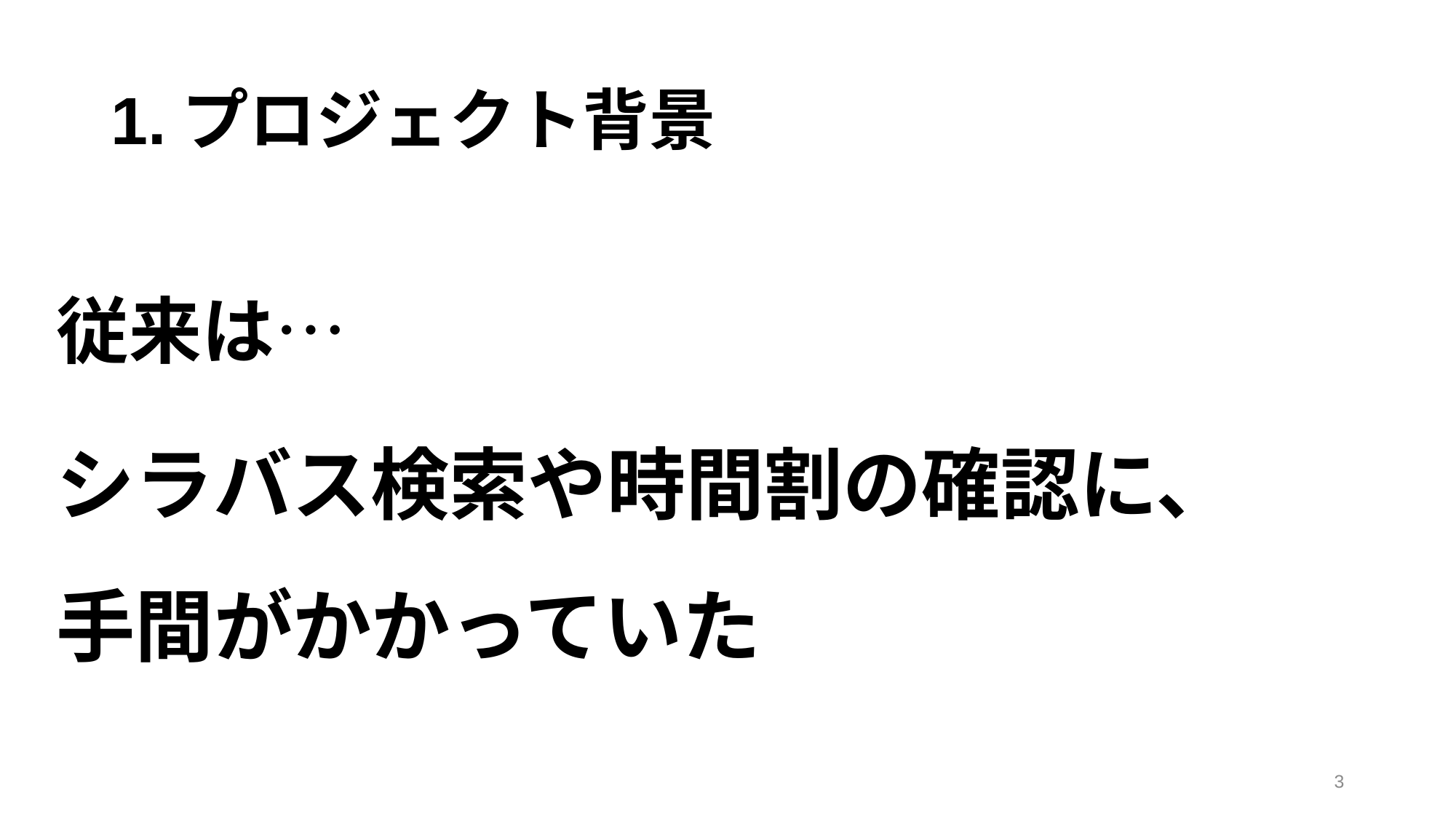

# 1.プロジェクト背景
従来は…
シラバス検索や時間割の確認に、手間がかかっていた

3